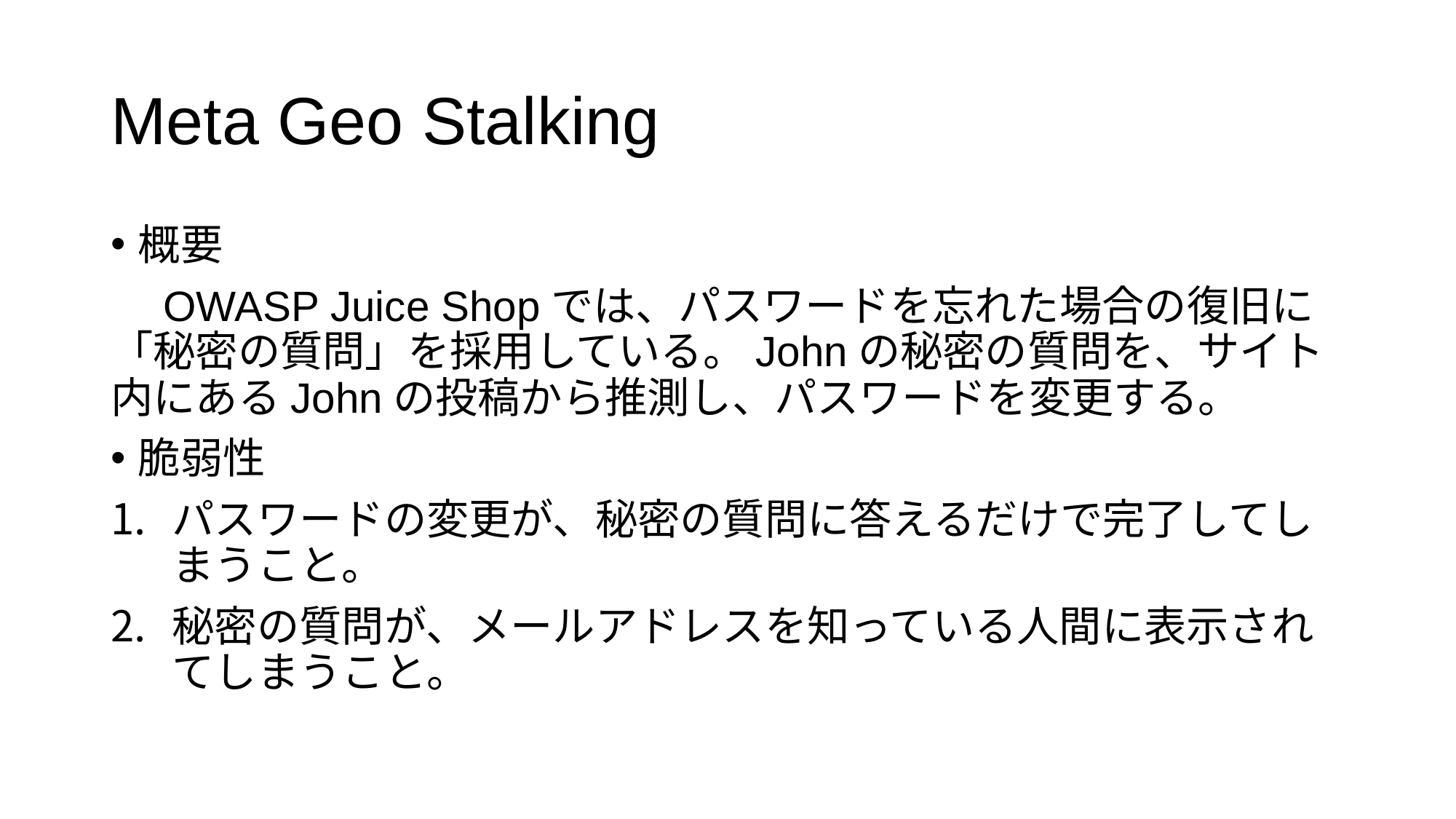

# Meta Geo Stalking
概要
　OWASP Juice Shopでは、パスワードを忘れた場合の復旧に「秘密の質問」を採用している。Johnの秘密の質問を、サイト内にあるJohnの投稿から推測し、パスワードを変更する。
脆弱性
パスワードの変更が、秘密の質問に答えるだけで完了してしまうこと。
秘密の質問が、メールアドレスを知っている人間に表示されてしまうこと。